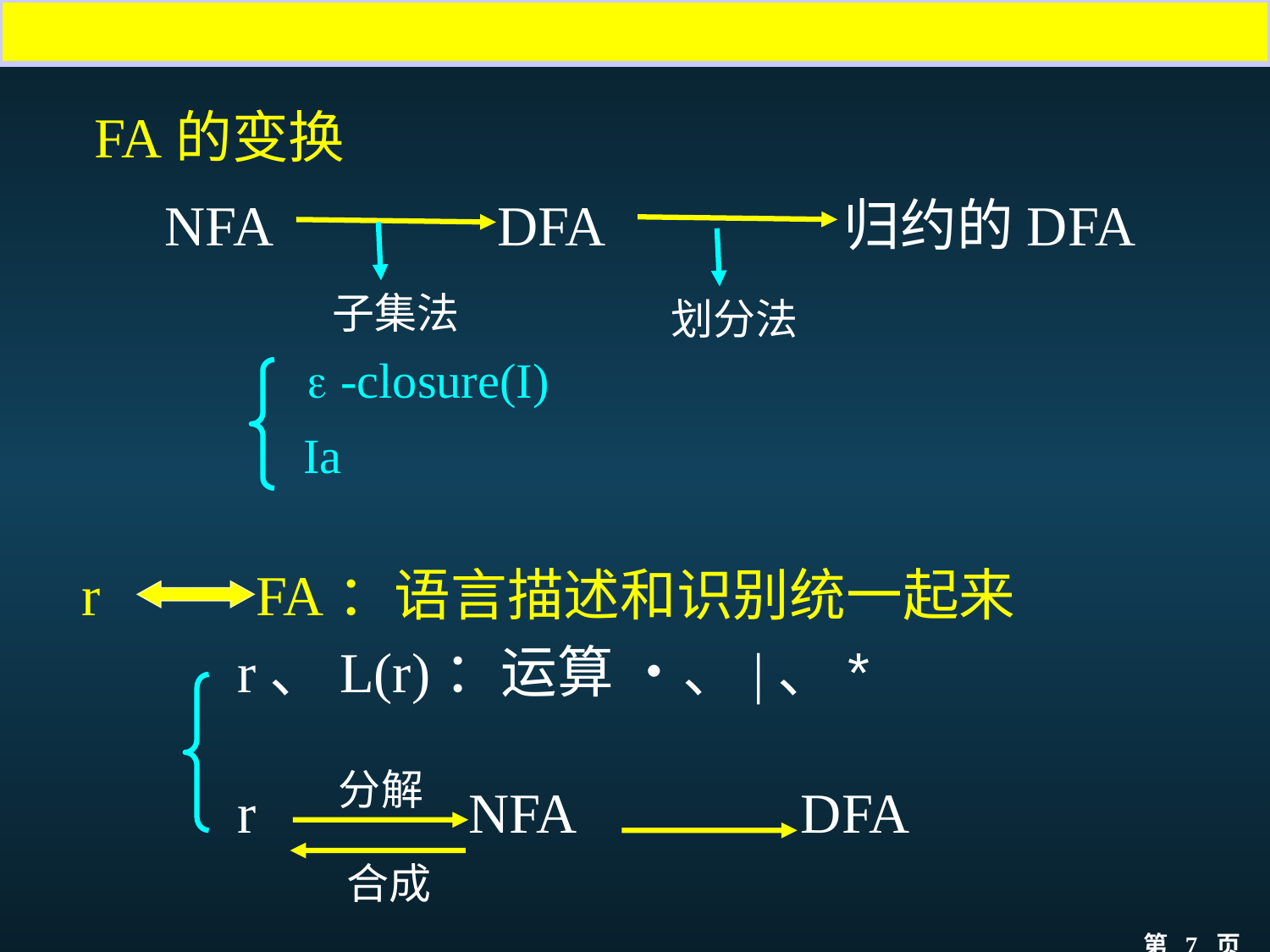

FA的变换
          NFA                DFA                归约的DFA

子集法
 ε -closure(I)
   Ia

划分法
r           FA：语言描述和识别统一起来
           r、L(r)：运算 •、|、*

           r               NFA                DFA

分解

合成